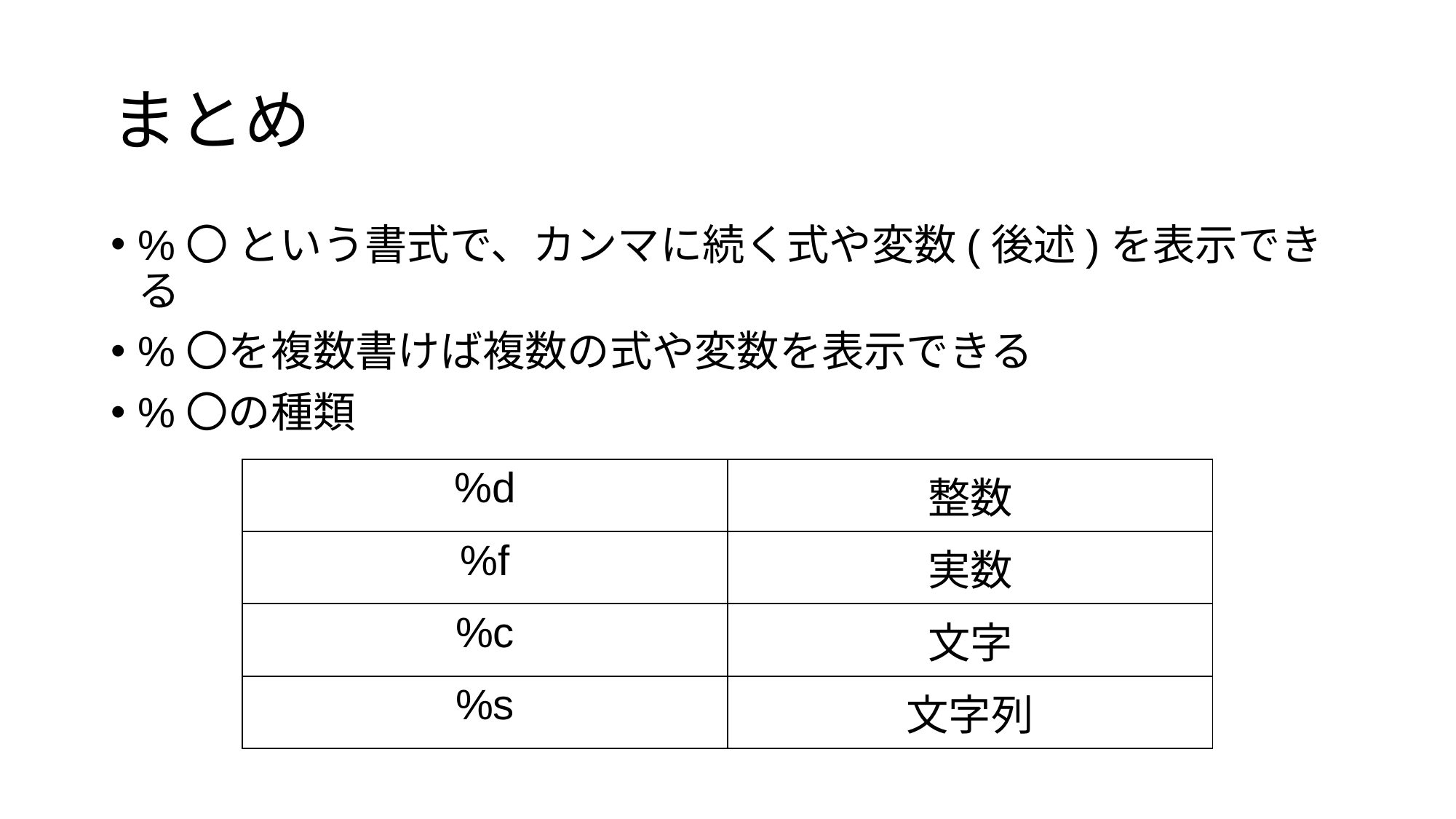

# まとめ
%〇 という書式で、カンマに続く式や変数(後述)を表示できる
%〇を複数書けば複数の式や変数を表示できる
%〇の種類

| %d | 整数 |
| --- | --- |
| %f | 実数 |
| %c | 文字 |
| %s | 文字列 |